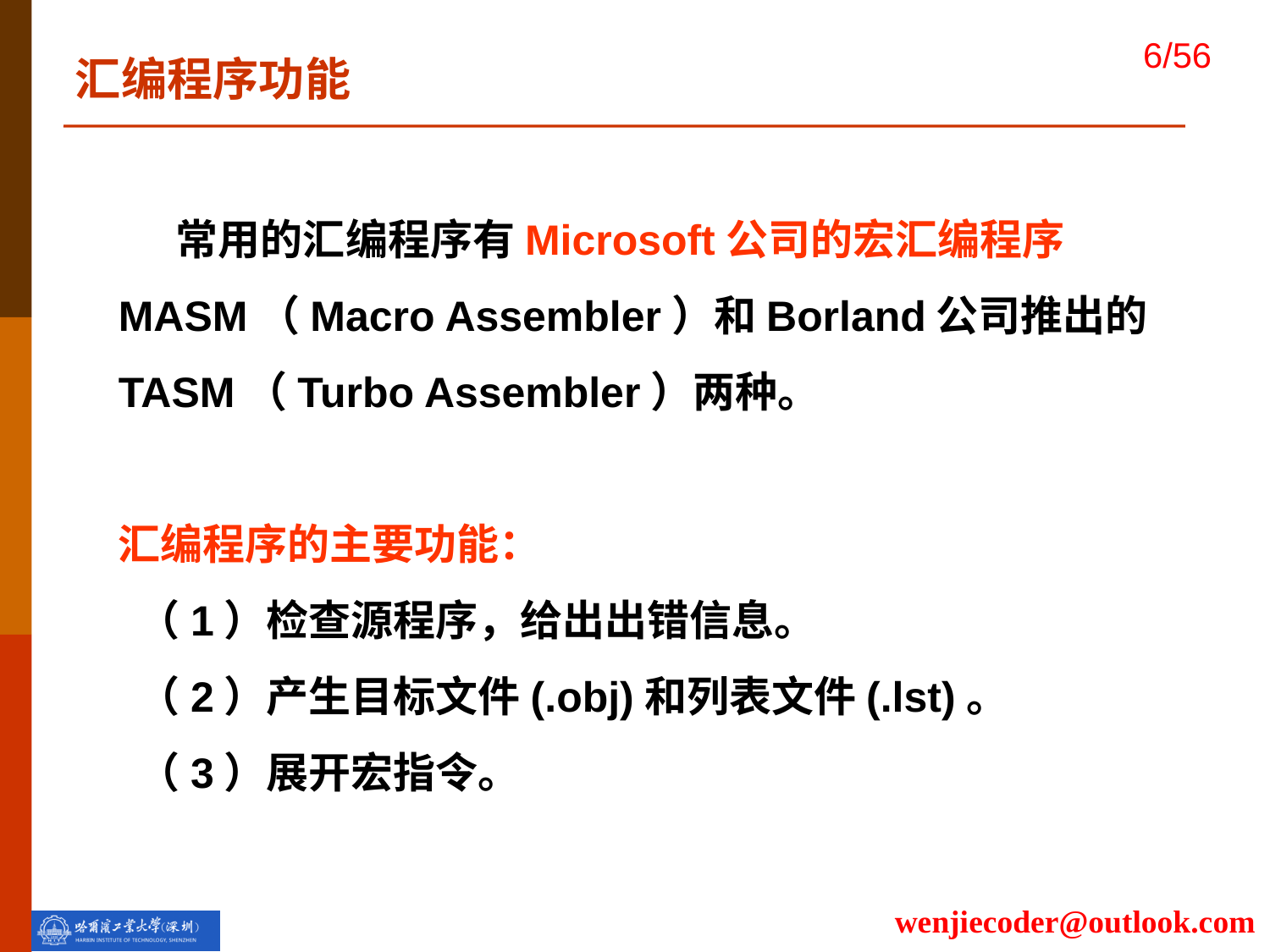

汇编程序功能
     常用的汇编程序有Microsoft公司的宏汇编程序MASM（Macro Assembler）和Borland公司推出的TASM（Turbo Assembler）两种。

汇编程序的主要功能：
 （1）检查源程序，给出出错信息。
 （2）产生目标文件(.obj)和列表文件(.lst)。
 （3）展开宏指令。